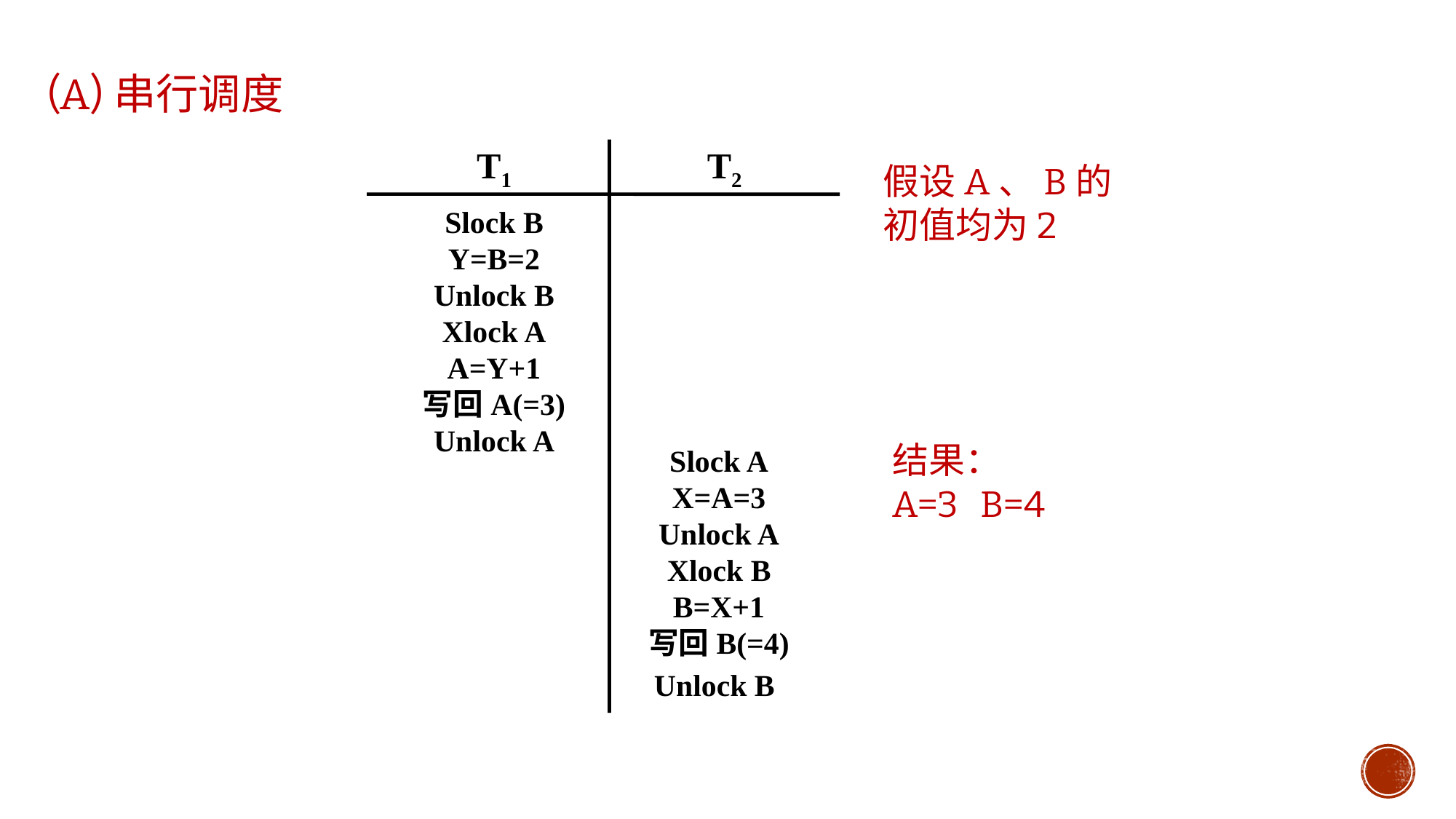

# (A)串行调度
T1

T2

Slock A
X=A=3
Unlock A
Xlock B
B=X+1
写回B(=4)
Unlock B

Slock B
Y=B=2
Unlock B
Xlock A
A=Y+1
写回A(=3)
Unlock A

假设A、B的
初值均为2
结果：
A=3   B=4